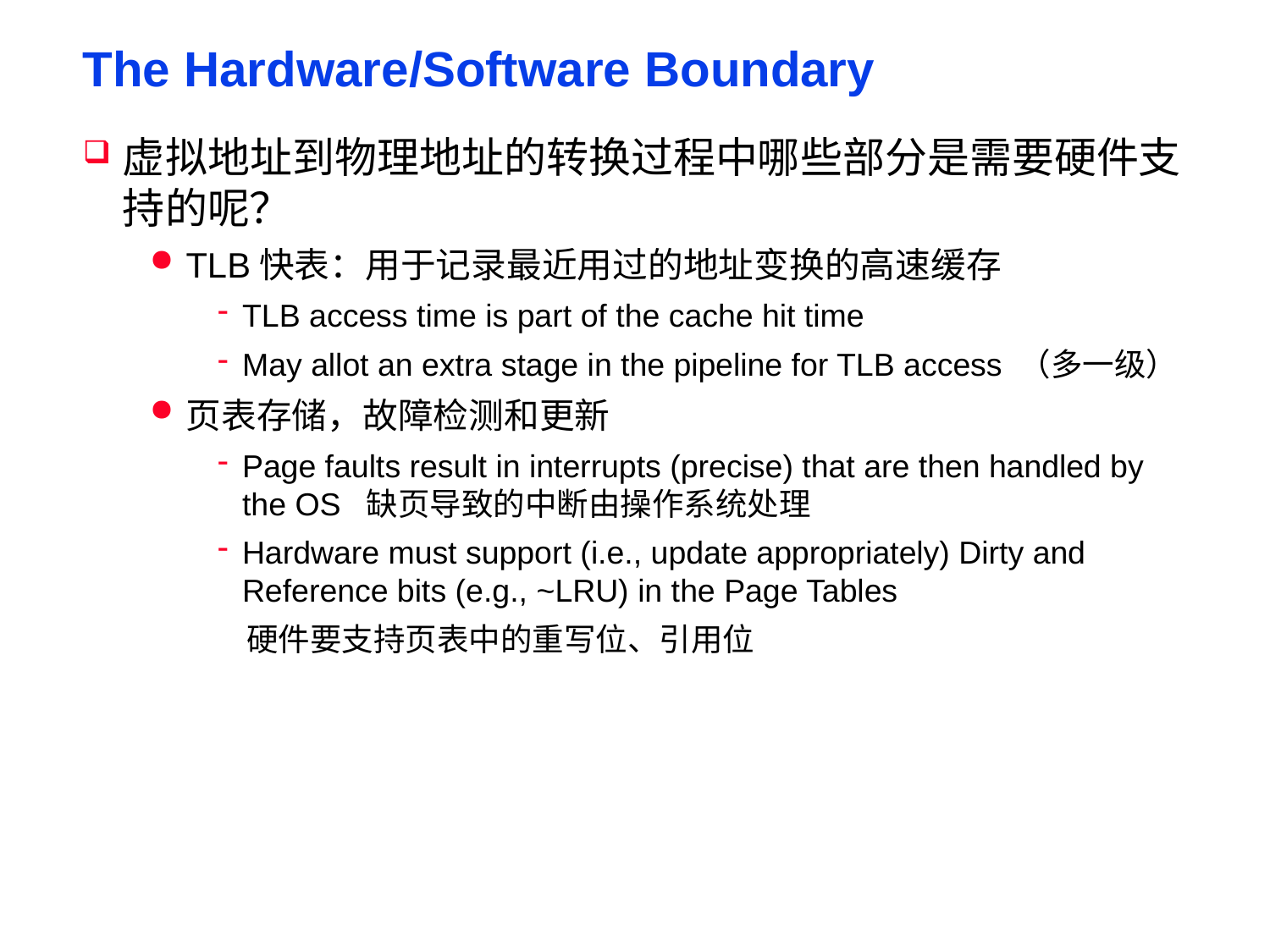

# The Hardware/Software Boundary
虚拟地址到物理地址的转换过程中哪些部分是需要硬件支持的呢？
TLB快表：用于记录最近用过的地址变换的高速缓存
TLB access time is part of the cache hit time
May allot an extra stage in the pipeline for TLB access （多一级）
页表存储，故障检测和更新
Page faults result in interrupts (precise) that are then handled by the OS  缺页导致的中断由操作系统处理
Hardware must support (i.e., update appropriately) Dirty and Reference bits (e.g., ~LRU) in the Page Tables
   硬件要支持页表中的重写位、引用位